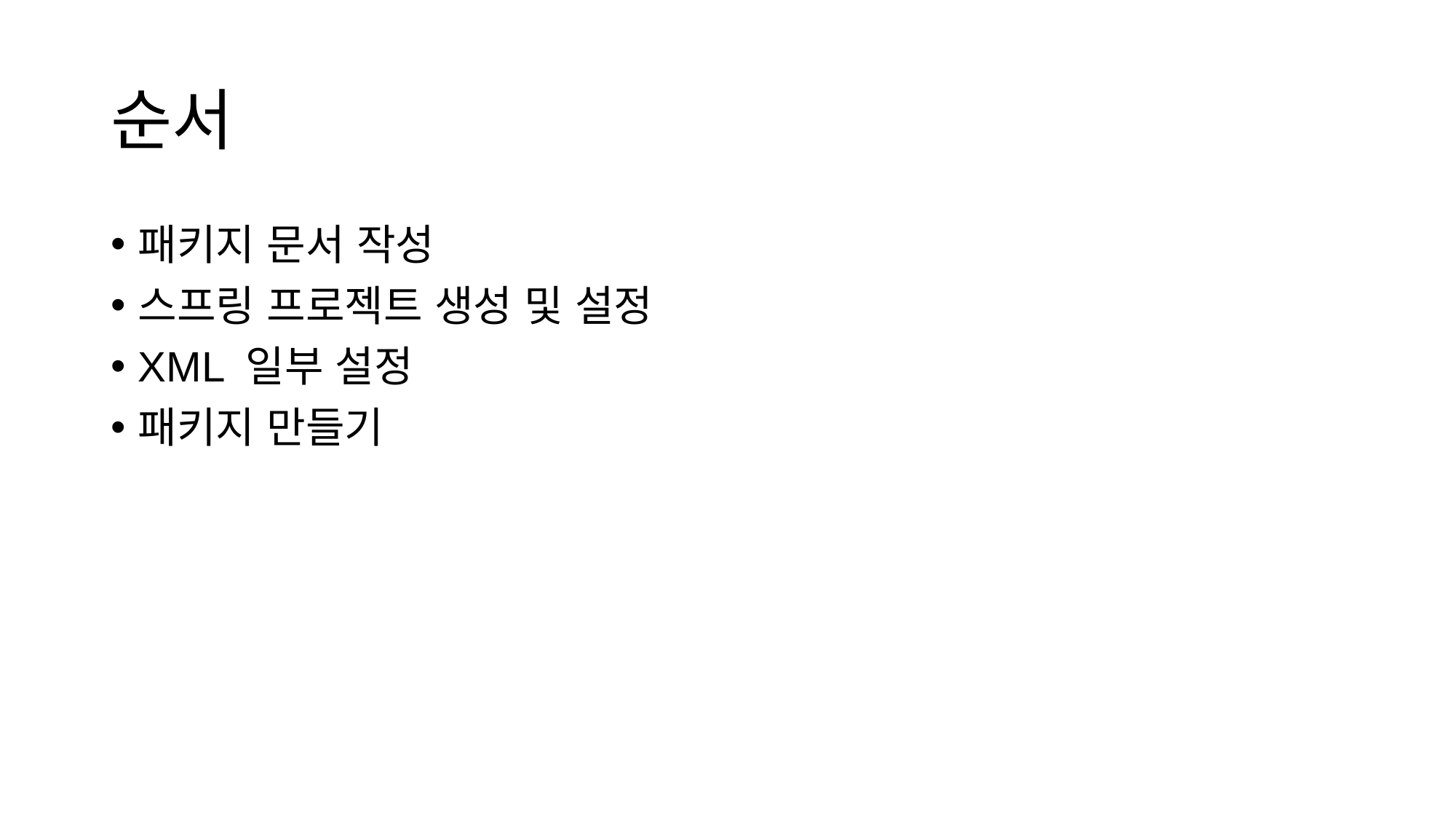

# 순서
패키지 문서 작성
스프링 프로젝트 생성 및 설정
XML 일부 설정
패키지 만들기